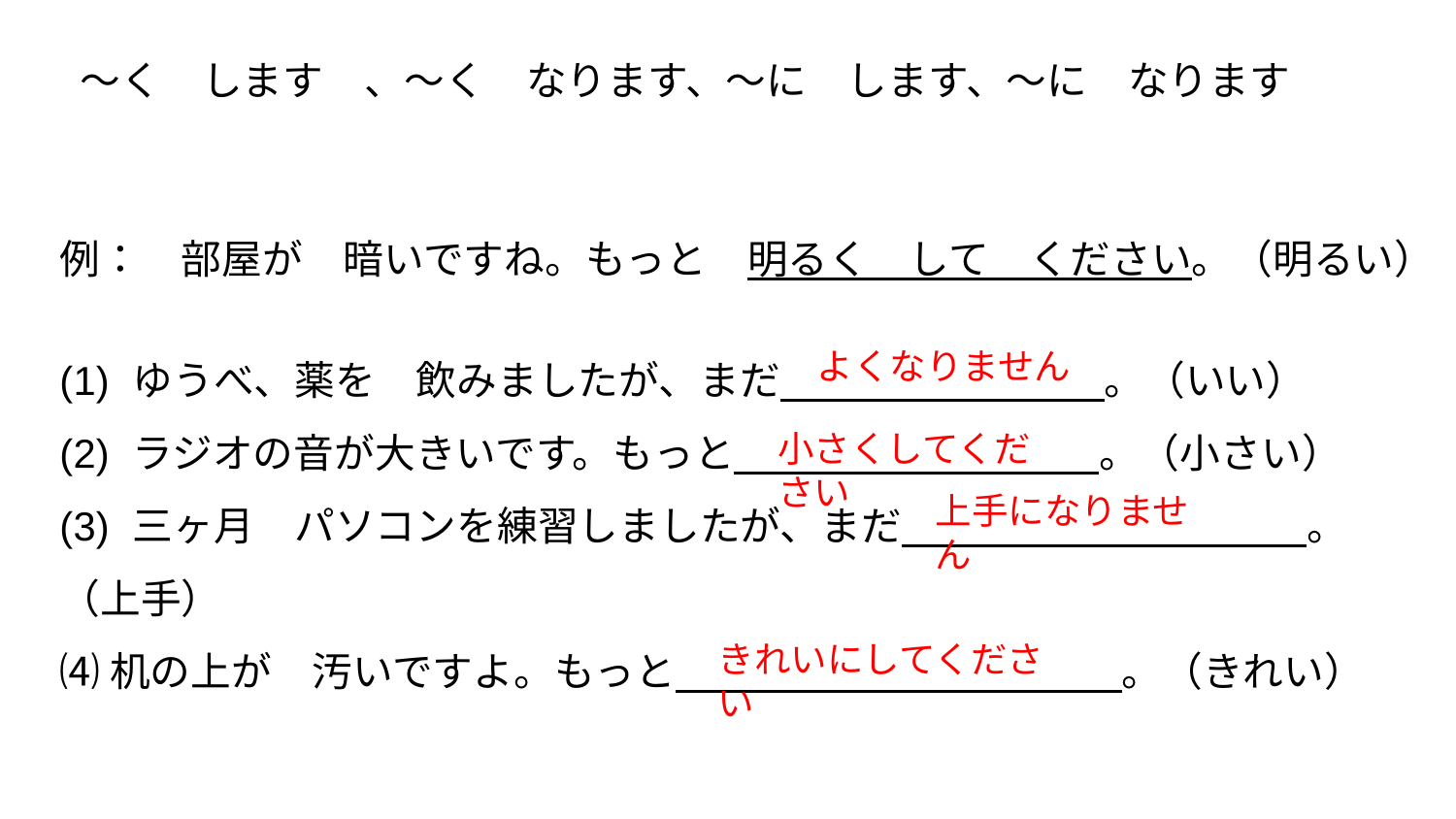

〜く　します　、〜く　なります、〜に　します、〜に　なります
例：　部屋が　暗いですね。もっと　明るく　して　ください。（明るい）

ゆうべ、薬を　飲みましたが、まだ　　　　　　　　。（いい）
ラジオの音が大きいです。もっと　　　　　　　　　。（小さい）
三ヶ月　パソコンを練習しましたが、まだ　　　　　　　　　　。
（上手）
⑷机の上が　汚いですよ。もっと　　　　　　　　　　　。（きれい）
よくなりません
小さくしてください
上手になりません
きれいにしてください